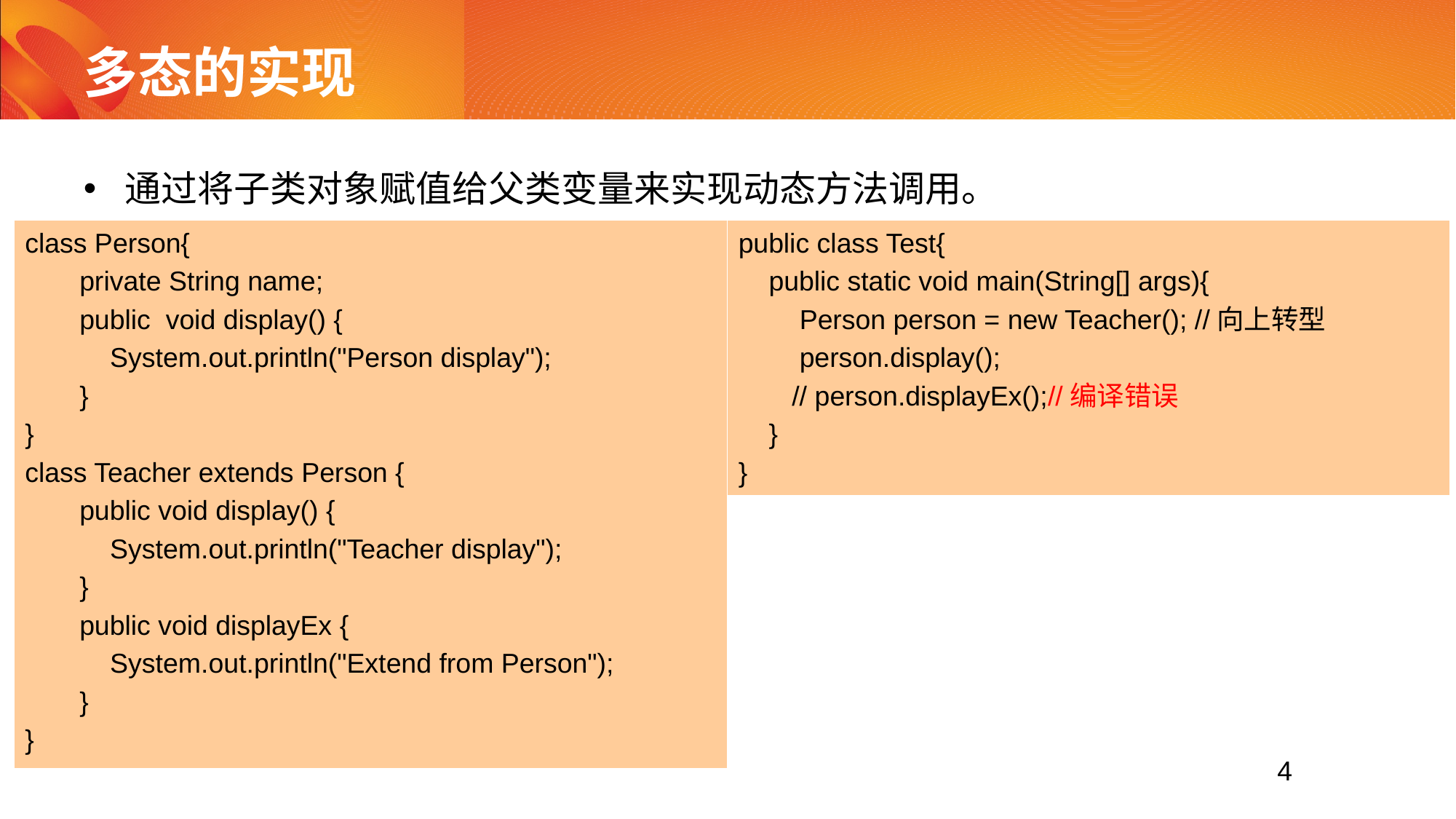

# 多态的实现
通过将子类对象赋值给父类变量来实现动态方法调用。
class Person{
private String name;
public  void display() {
    System.out.println("Person display");
}
}
class Teacher extends Person {
public void display() {
    System.out.println("Teacher display");
}
public void displayEx {
    System.out.println("Extend from Person");
}
}
public class Test{
    public static void main(String[] args){
        Person person = new Teacher(); //向上转型
        person.display();
       // person.displayEx();//编译错误
    }
}